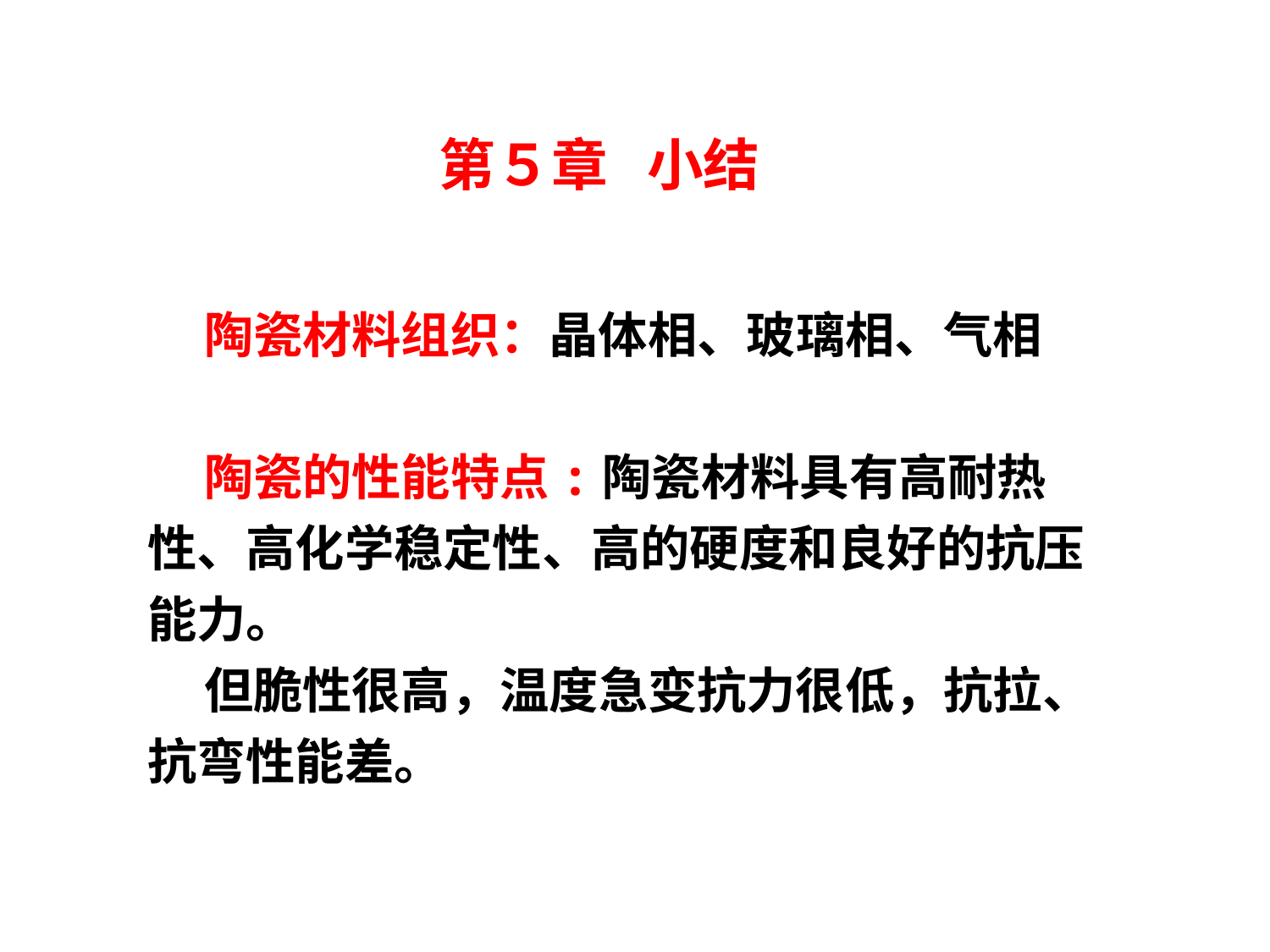

第５章   小结
    陶瓷材料组织：晶体相、玻璃相、气相
    陶瓷的性能特点:陶瓷材料具有高耐热性、高化学稳定性、高的硬度和良好的抗压能力。
    但脆性很高，温度急变抗力很低，抗拉、抗弯性能差。